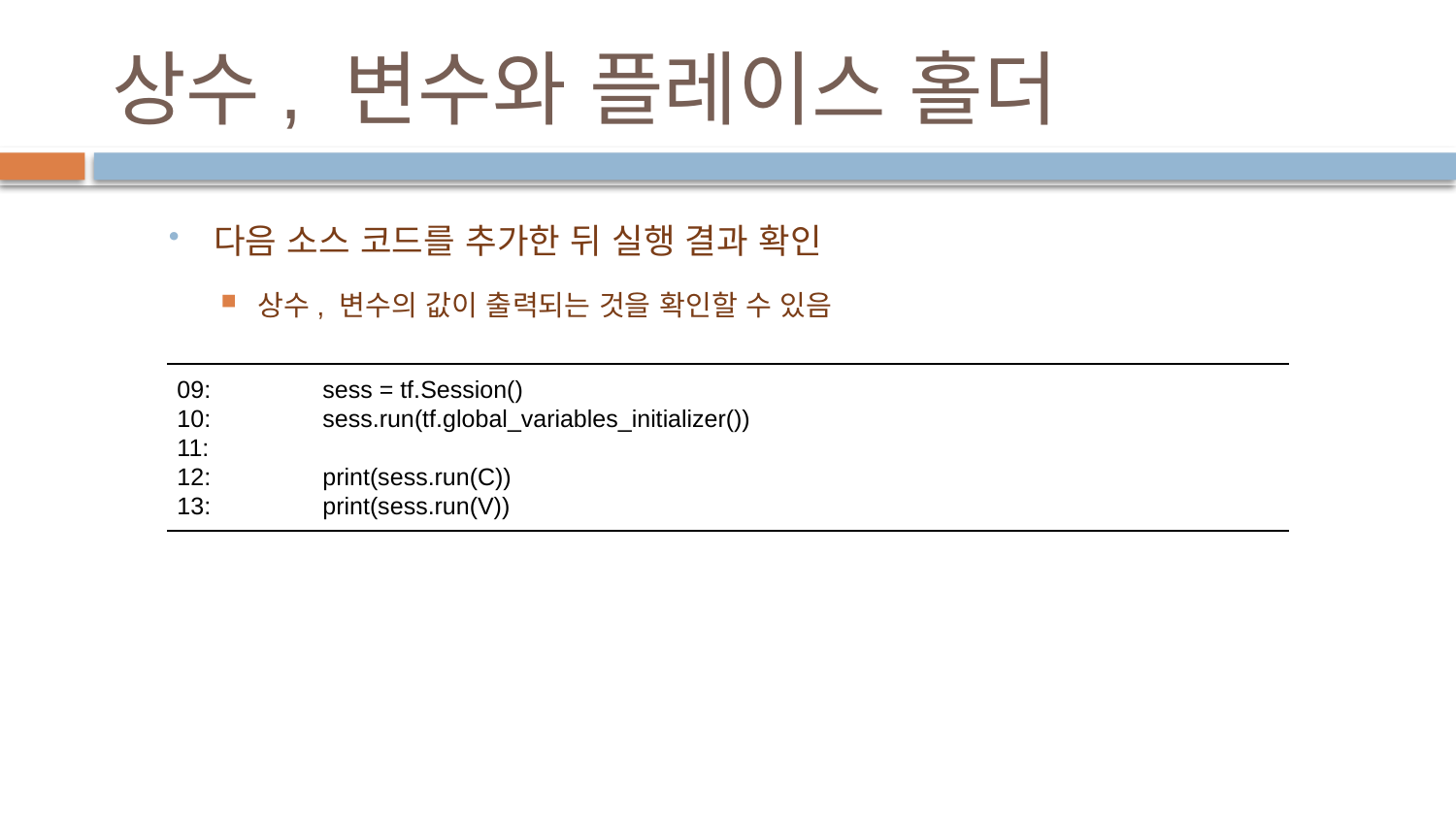

# 상수, 변수와 플레이스 홀더
다음 소스 코드를 추가한 뒤 실행 결과 확인
상수, 변수의 값이 출력되는 것을 확인할 수 있음
| 09: sess = tf.Session() 10: sess.run(tf.global\_variables\_initializer()) 11: 12: print(sess.run(C)) 13: print(sess.run(V)) |
| --- |